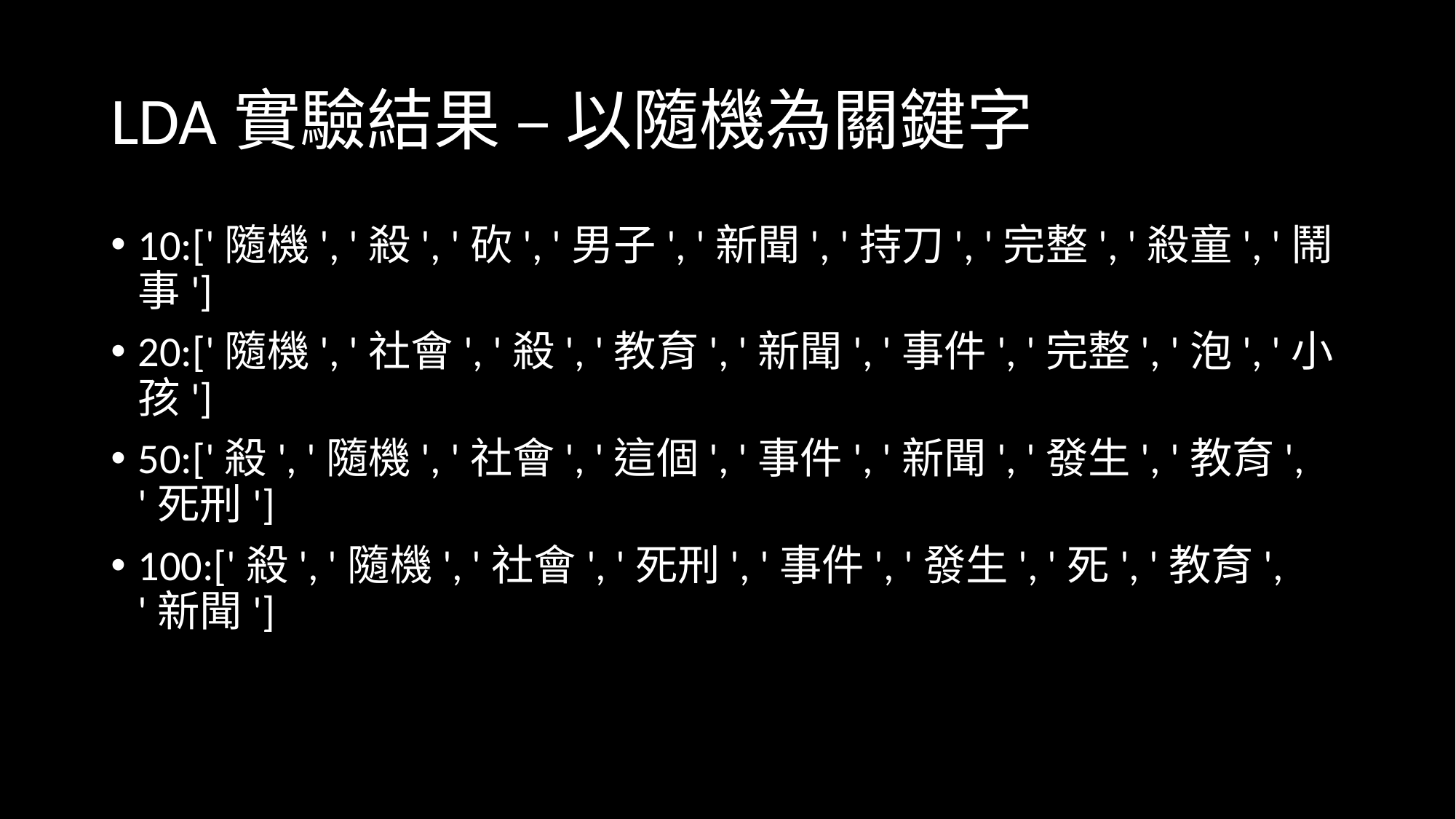

# LDA實驗結果 – 以隨機為關鍵字
10:['隨機', '殺', '砍', '男子', '新聞', '持刀', '完整', '殺童', '鬧事']
20:['隨機', '社會', '殺', '教育', '新聞', '事件', '完整', '泡', '小孩']
50:['殺', '隨機', '社會', '這個', '事件', '新聞', '發生', '教育', '死刑']
100:['殺', '隨機', '社會', '死刑', '事件', '發生', '死', '教育', '新聞']